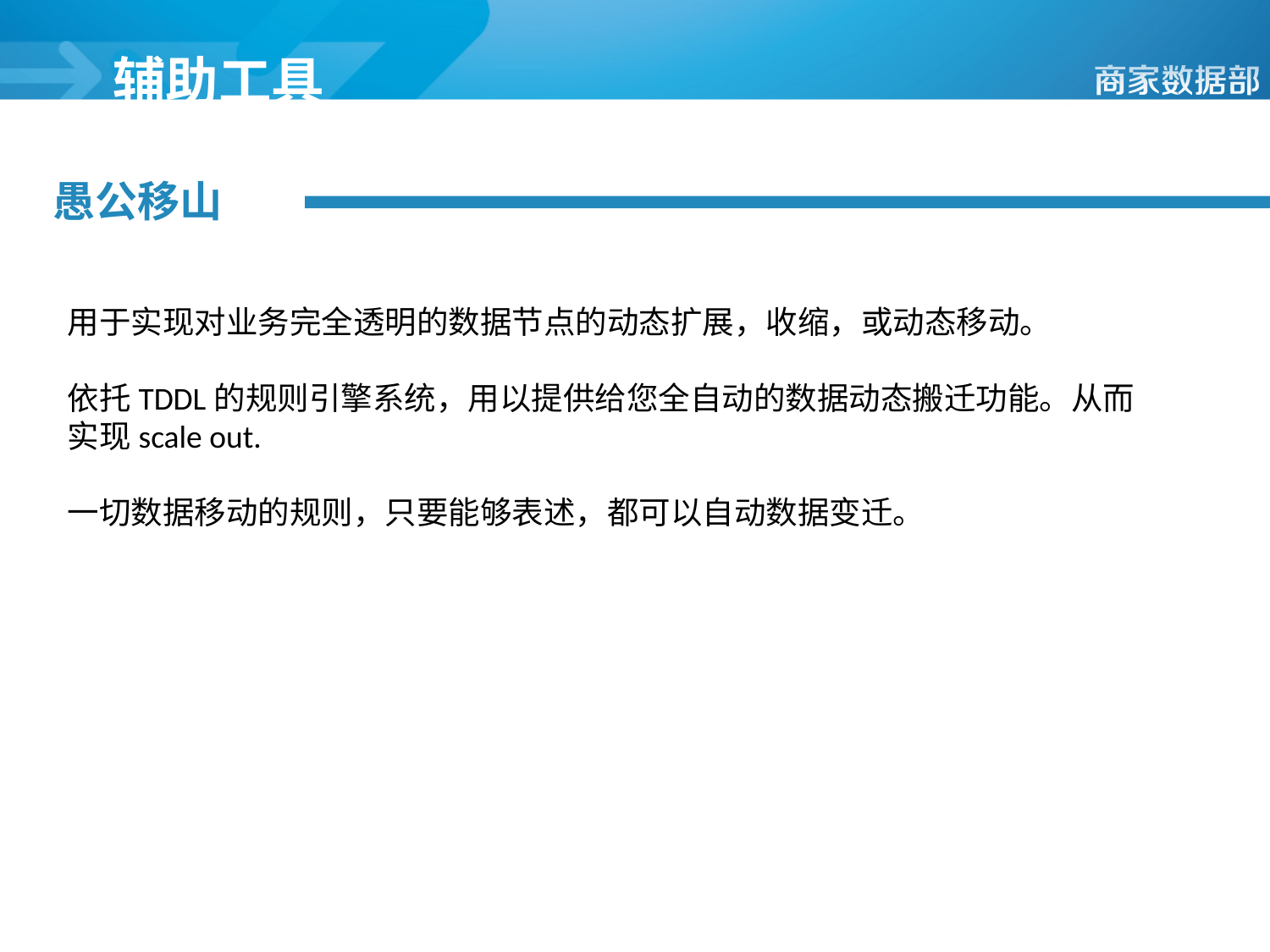

辅助工具
愚公移山

用于实现对业务完全透明的数据节点的动态扩展，收缩，或动态移动。

依托TDDL的规则引擎系统，用以提供给您全自动的数据动态搬迁功能。从而实现scale out.

一切数据移动的规则，只要能够表述，都可以自动数据变迁。